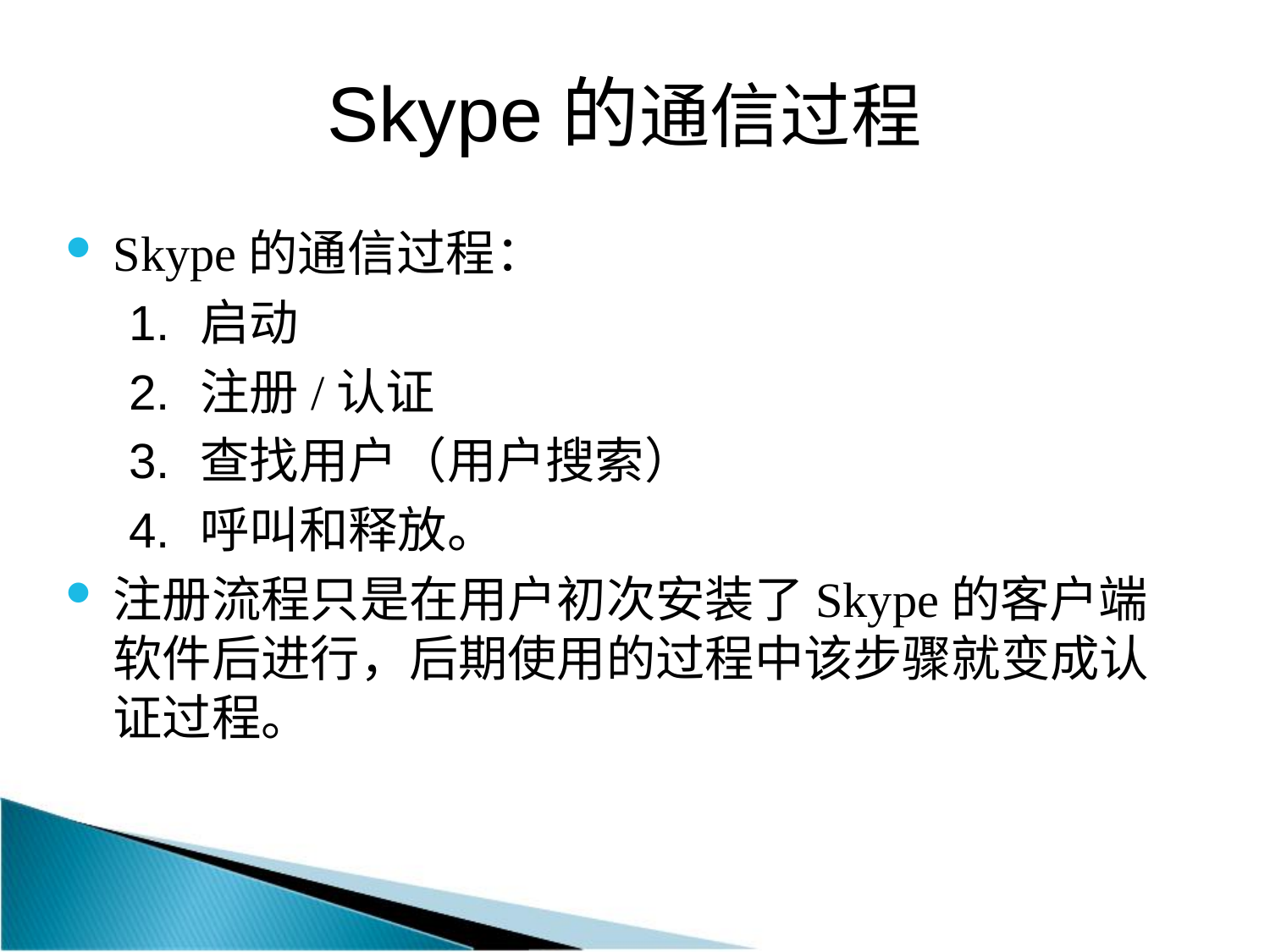

# Skype的通信过程
Skype的通信过程：
启动
注册/认证
查找用户（用户搜索）
呼叫和释放。
注册流程只是在用户初次安装了Skype的客户端软件后进行，后期使用的过程中该步骤就变成认证过程。